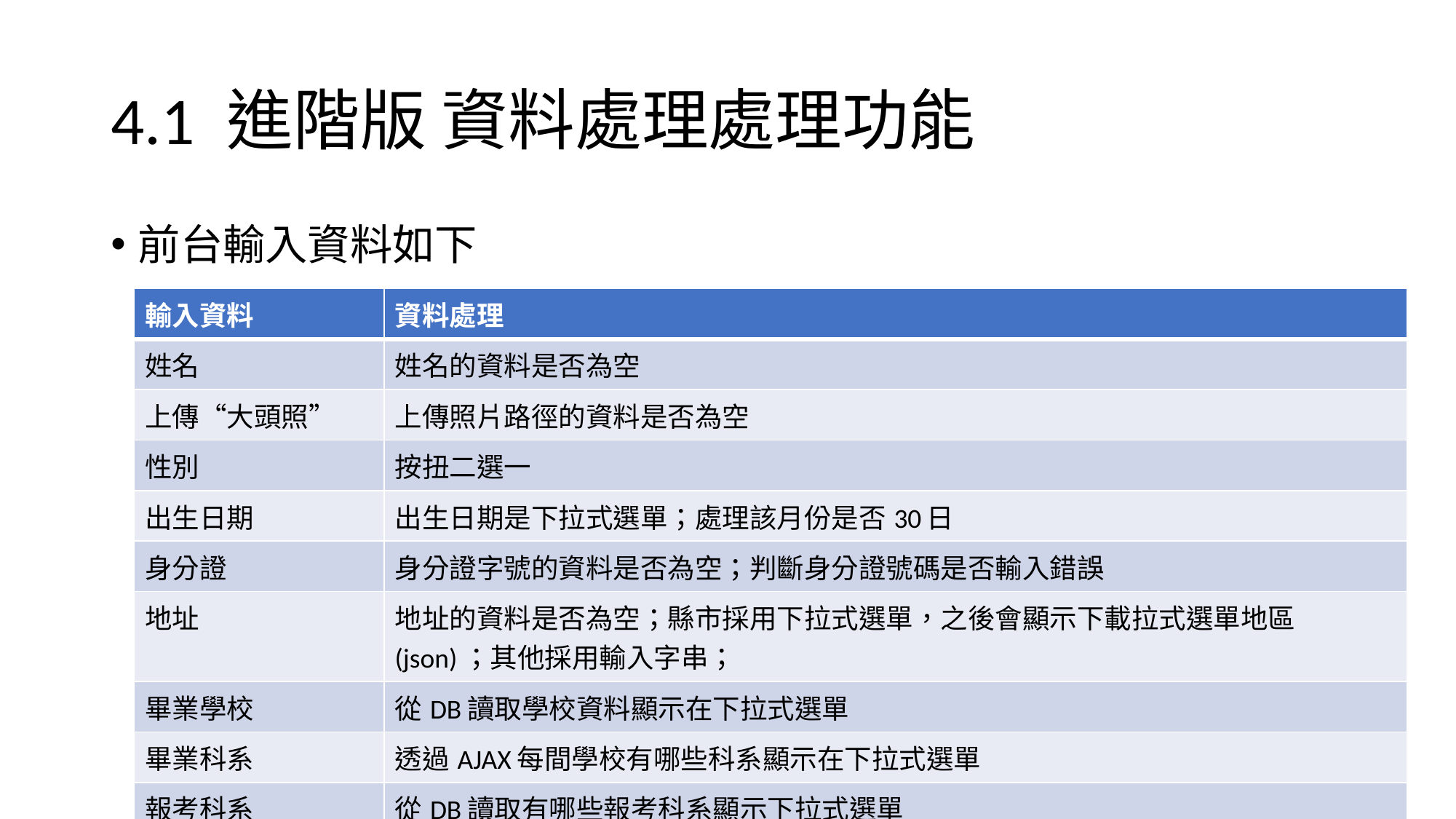

# 4.1 進階版 資料處理處理功能
前台輸入資料如下

| 輸入資料 | 資料處理 |
| --- | --- |
| 姓名 | 姓名的資料是否為空 |
| 上傳“大頭照” | 上傳照片路徑的資料是否為空 |
| 性別 | 按扭二選一 |
| 出生日期 | 出生日期是下拉式選單；處理該月份是否30日 |
| 身分證 | 身分證字號的資料是否為空；判斷身分證號碼是否輸入錯誤 |
| 地址 | 地址的資料是否為空；縣市採用下拉式選單，之後會顯示下載拉式選單地區(json)；其他採用輸入字串； |
| 畢業學校 | 從DB讀取學校資料顯示在下拉式選單 |
| 畢業科系 | 透過AJAX每間學校有哪些科系顯示在下拉式選單 |
| 報考科系 | 從DB讀取有哪些報考科系顯示下拉式選單 |